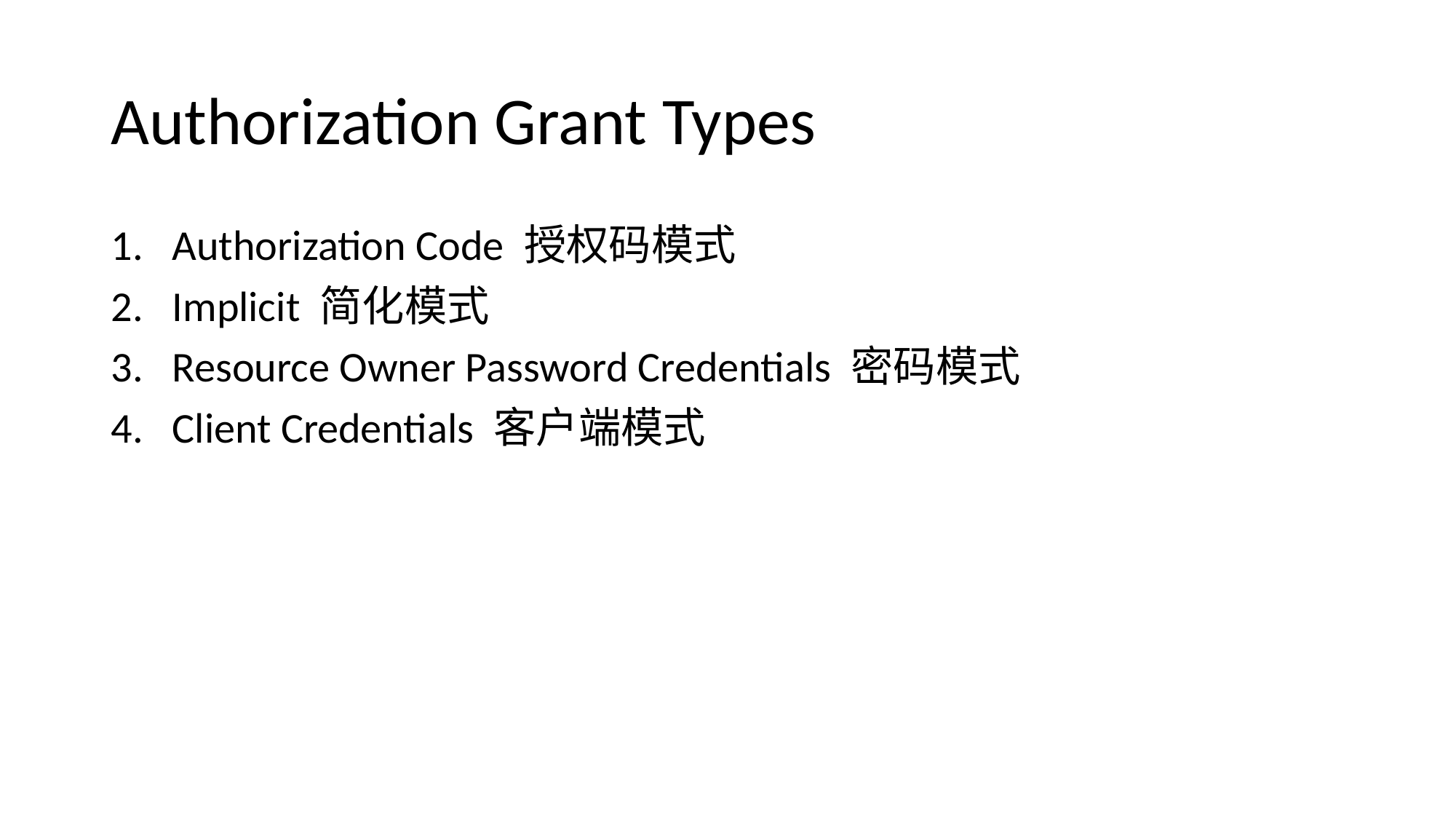

# Authorization Grant Types
Authorization Code 授权码模式
Implicit 简化模式
Resource Owner Password Credentials 密码模式
Client Credentials 客户端模式